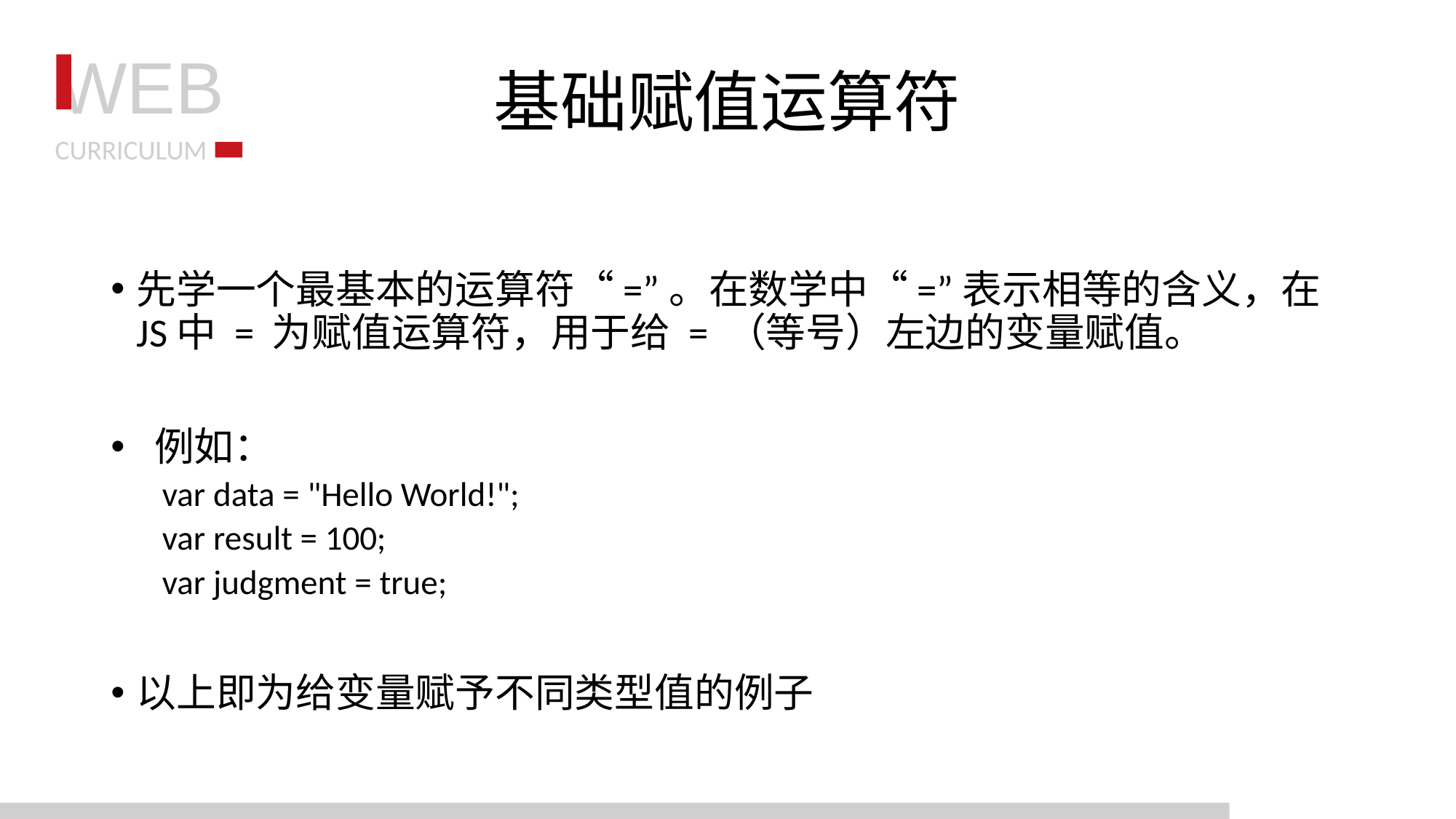

# 基础赋值运算符

先学一个最基本的运算符“=”。在数学中“=”表示相等的含义，在 JS中 = 为赋值运算符，用于给 = （等号）左边的变量赋值。

 例如：
var data = "Hello World!";
var result = 100;
var judgment = true;

以上即为给变量赋予不同类型值的例子